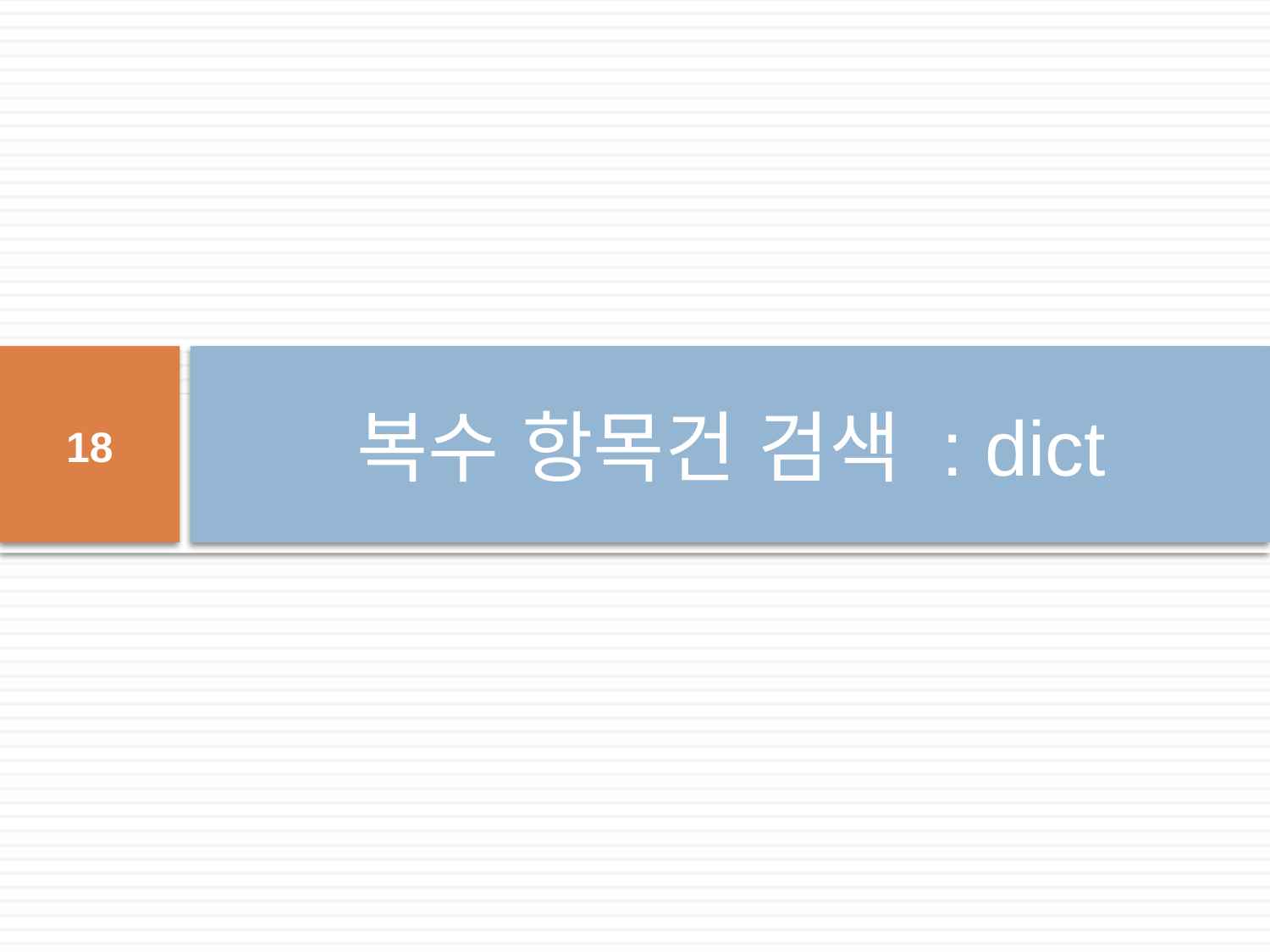

# 복수 항목건 검색 : dict
18